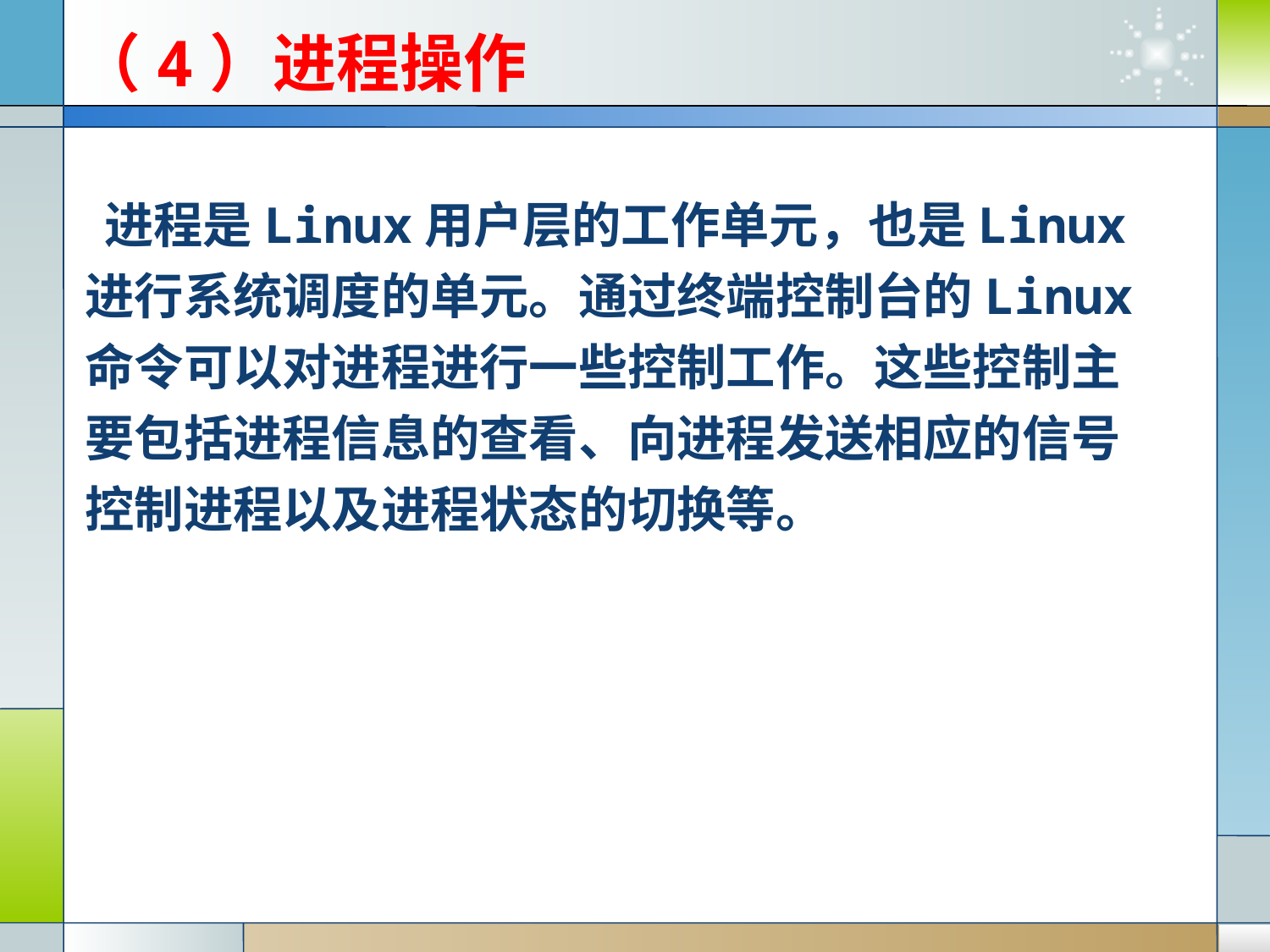

# （4）进程操作
     进程是Linux用户层的工作单元，也是Linux进行系统调度的单元。通过终端控制台的Linux命令可以对进程进行一些控制工作。这些控制主要包括进程信息的查看、向进程发送相应的信号控制进程以及进程状态的切换等。
101